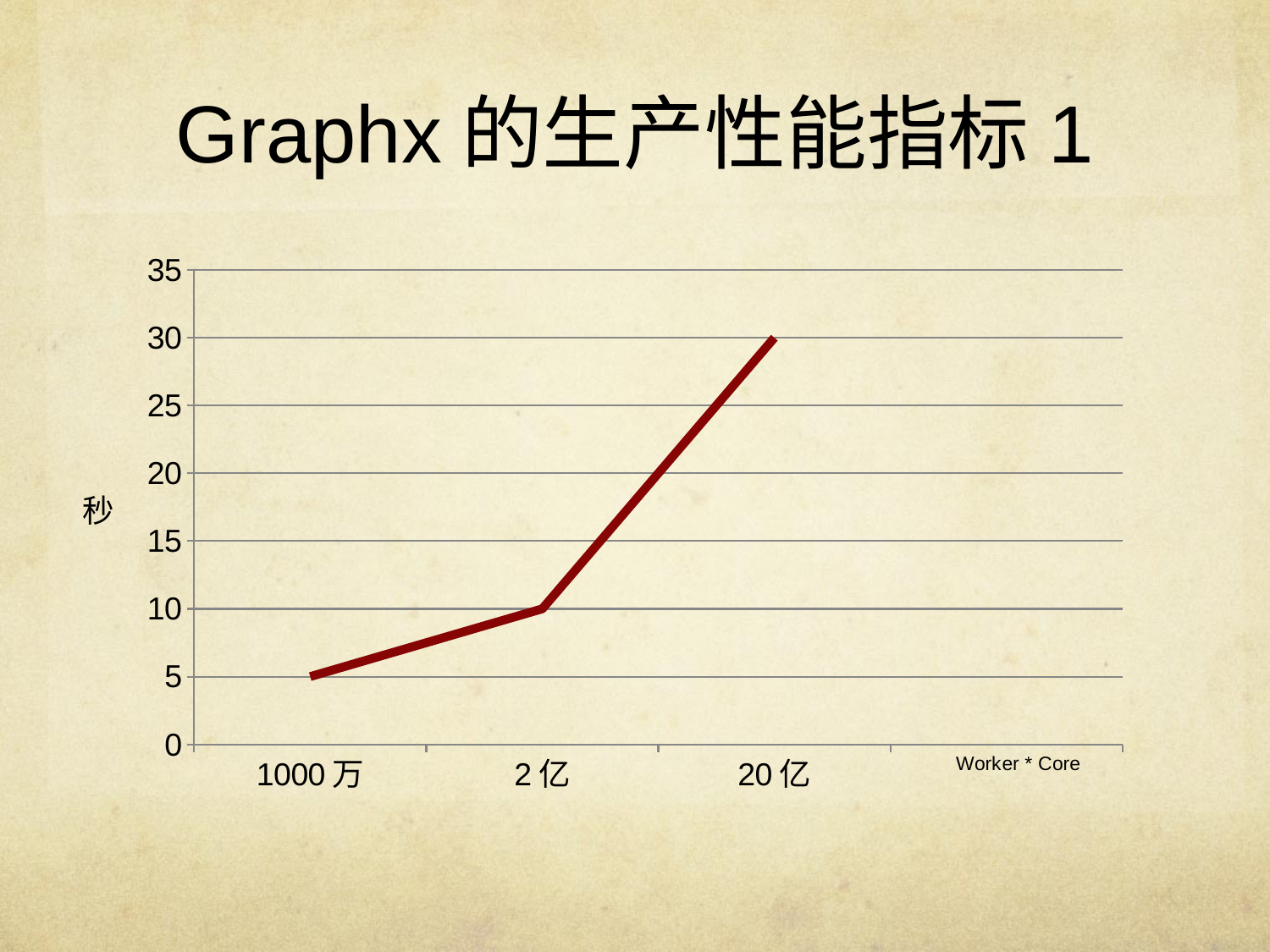

# Graphx的生产性能指标1

### Chart

| Category | 1000万 | 2亿 | 20亿 |
|---|---|---|---|
| 1000万 | 5.0 | None | None |
| 2亿 | 10.0 | None | None |
| 20亿 | 30.0 | None | None |
秒